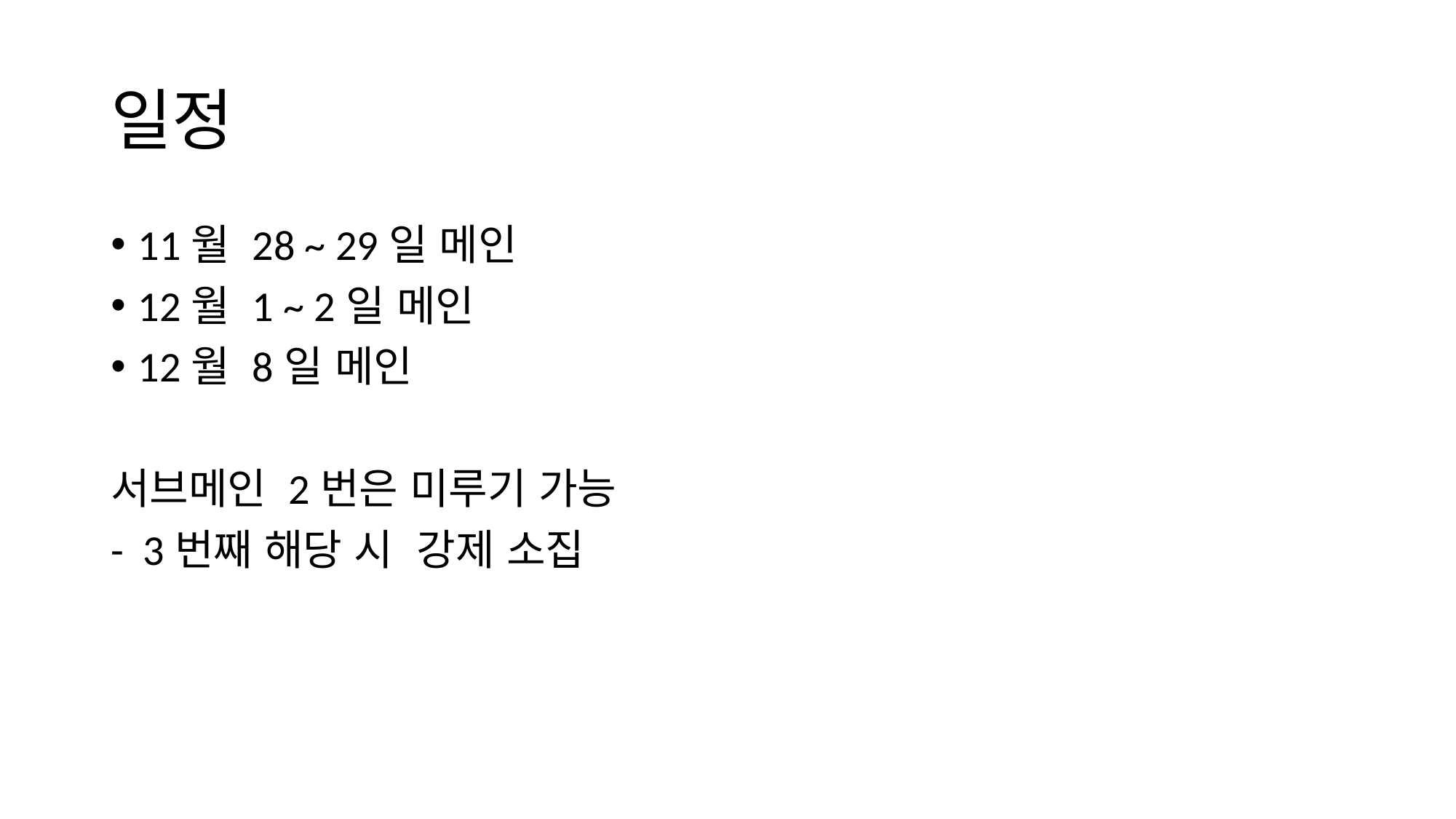

# 일정
11월 28 ~ 29일 메인
12월 1 ~ 2일 메인
12월 8일 메인

서브메인 2번은 미루기 가능
-  3번째 해당 시  강제 소집